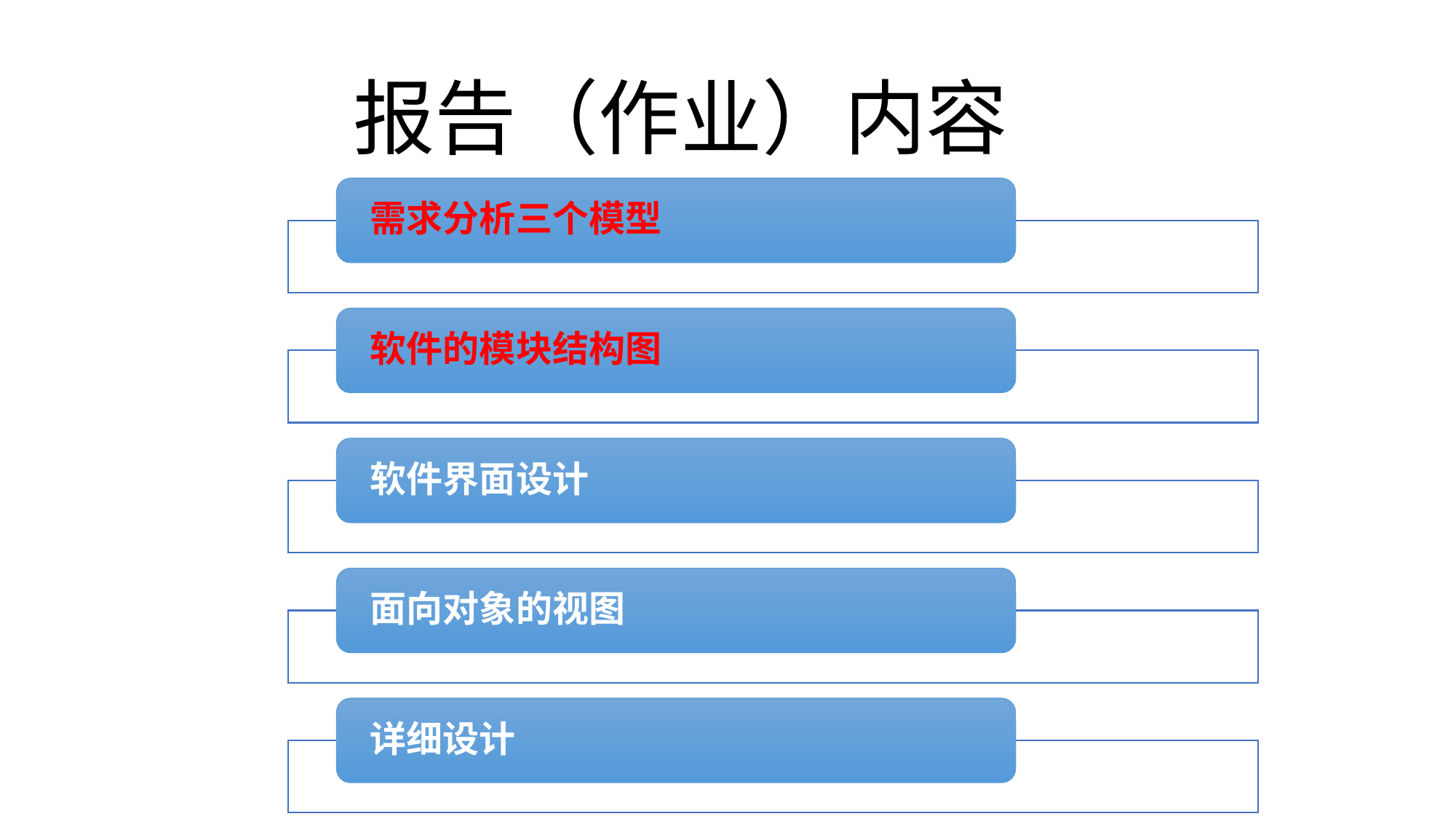

报告（作业）内容
需求分析三个模型
软件的模块结构图
软件界面设计
面向对象的视图
详细设计